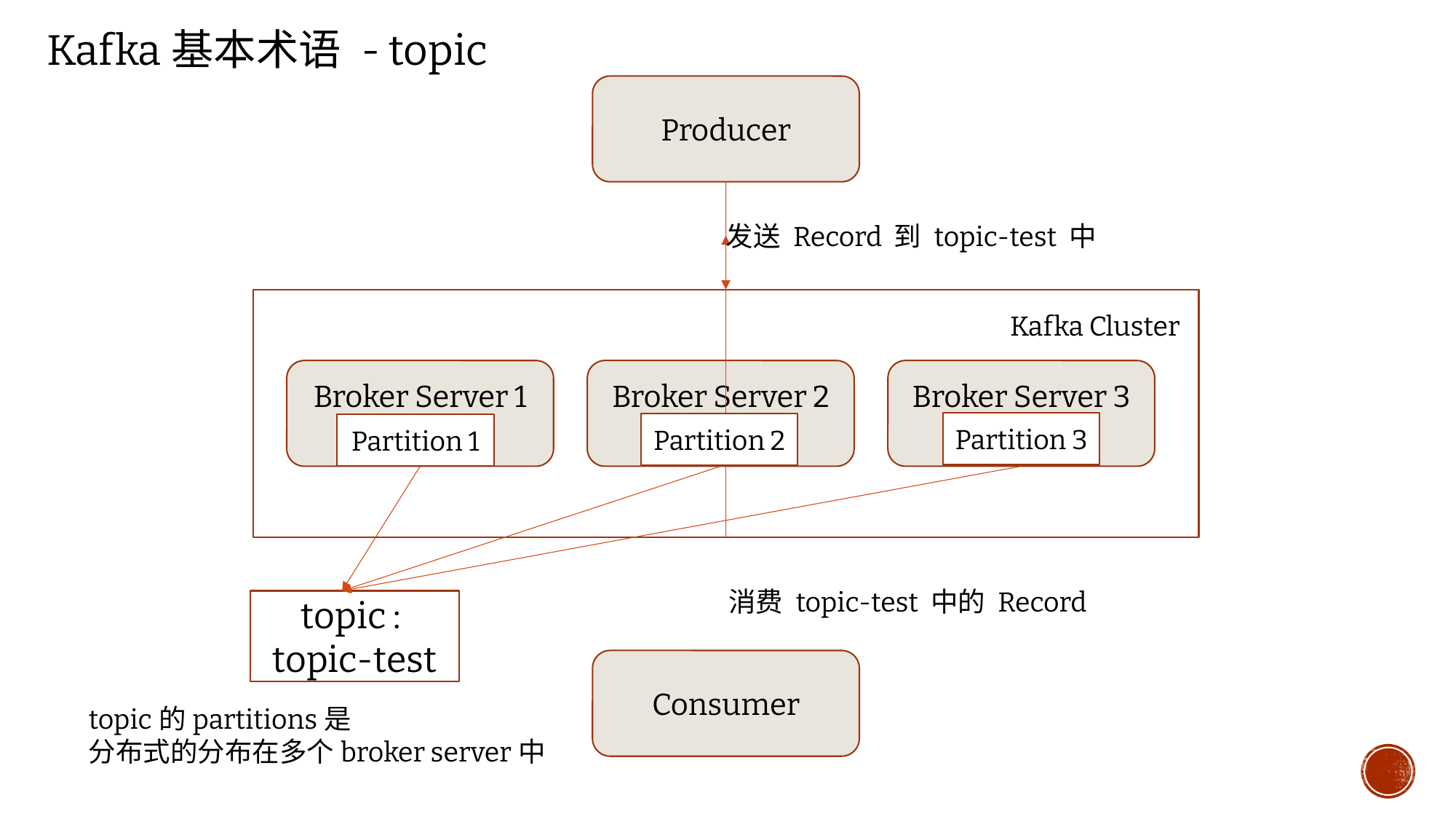

Kafka基本术语 - topic
Producer
发送 Record 到 topic-test 中

Kafka Cluster
Broker Server 1

Broker Server 2

Broker Server 3

Partition 3
Partition 2
Partition 1
消费 topic-test 中的 Record
topic :
topic-test
Consumer
topic的partitions是
分布式的分布在多个broker server中